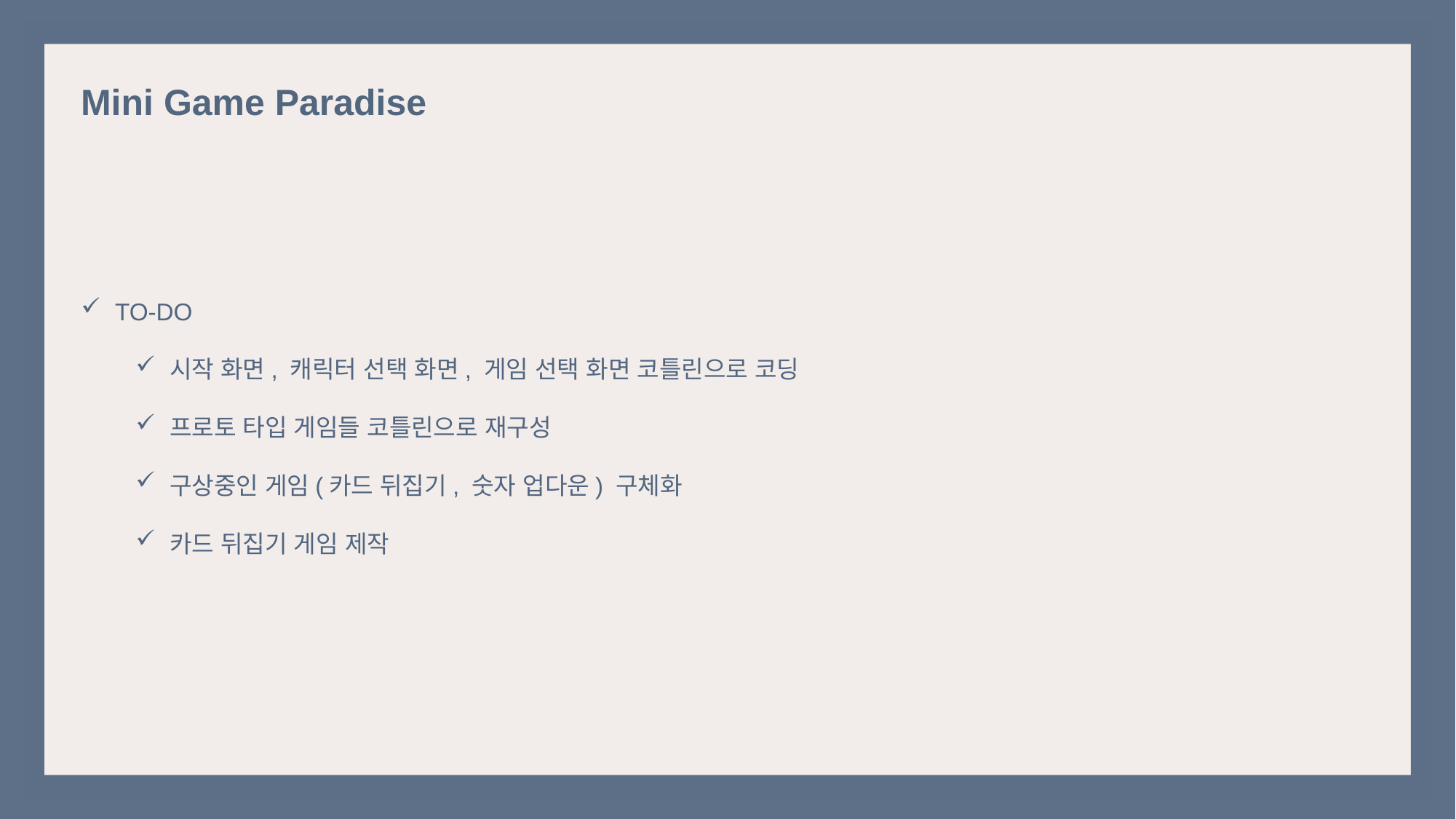

Mini Game Paradise
TO-DO
시작 화면, 캐릭터 선택 화면, 게임 선택 화면 코틀린으로 코딩
프로토 타입 게임들 코틀린으로 재구성
구상중인 게임(카드 뒤집기, 숫자 업다운) 구체화
카드 뒤집기 게임 제작